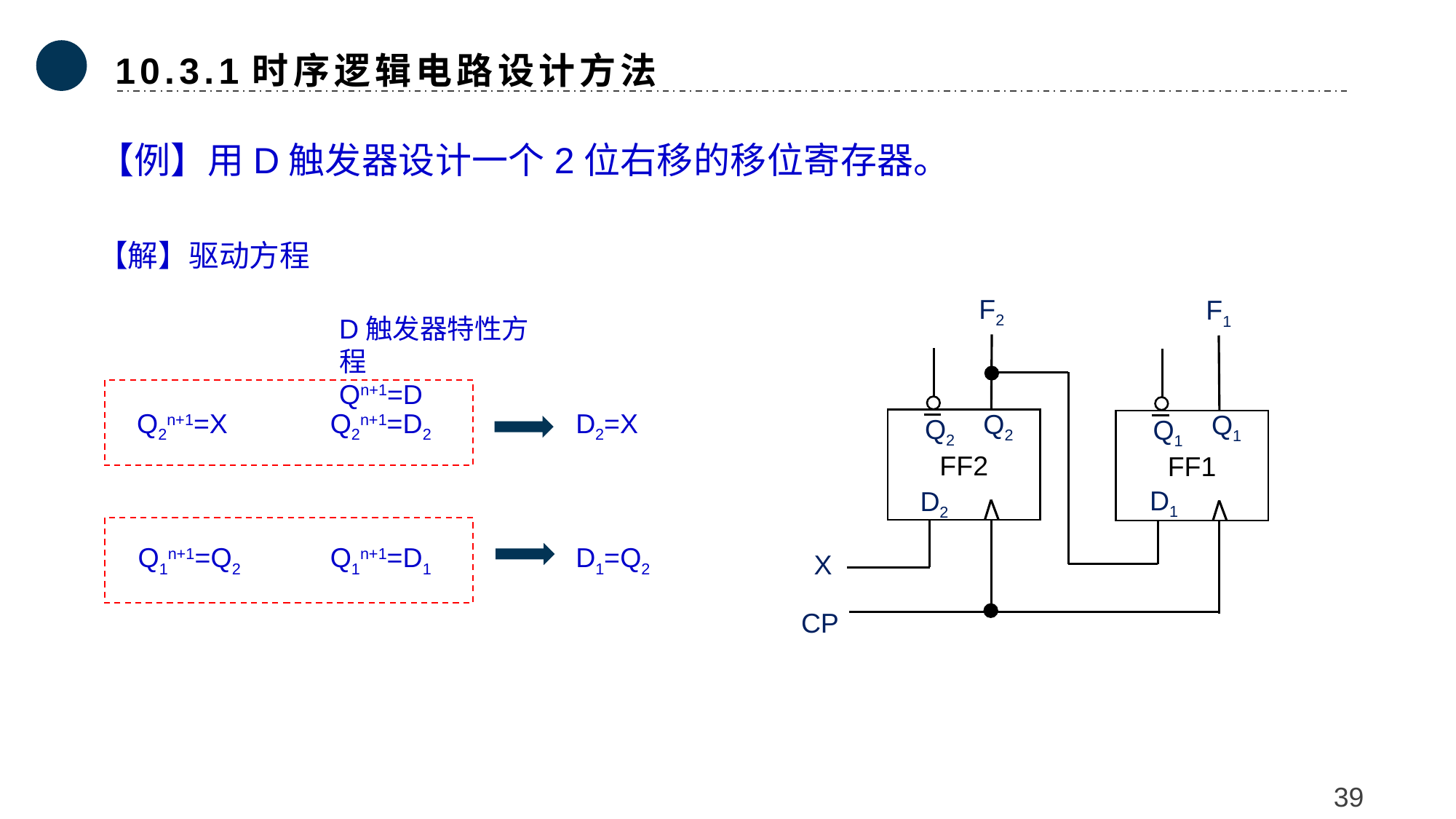

10.3.1时序逻辑电路设计方法

【例】用D触发器设计一个2位右移的移位寄存器。
【解】驱动方程
F2
F1

Q2
Q1
Q2
Q1
FF2
FF1
D1
D2
X
CP

D触发器特性方程
Qn+1=D

Q2n+1=X
Q2n+1=D2
D2=X

Q1n+1=Q2
Q1n+1=D1
D1=Q2